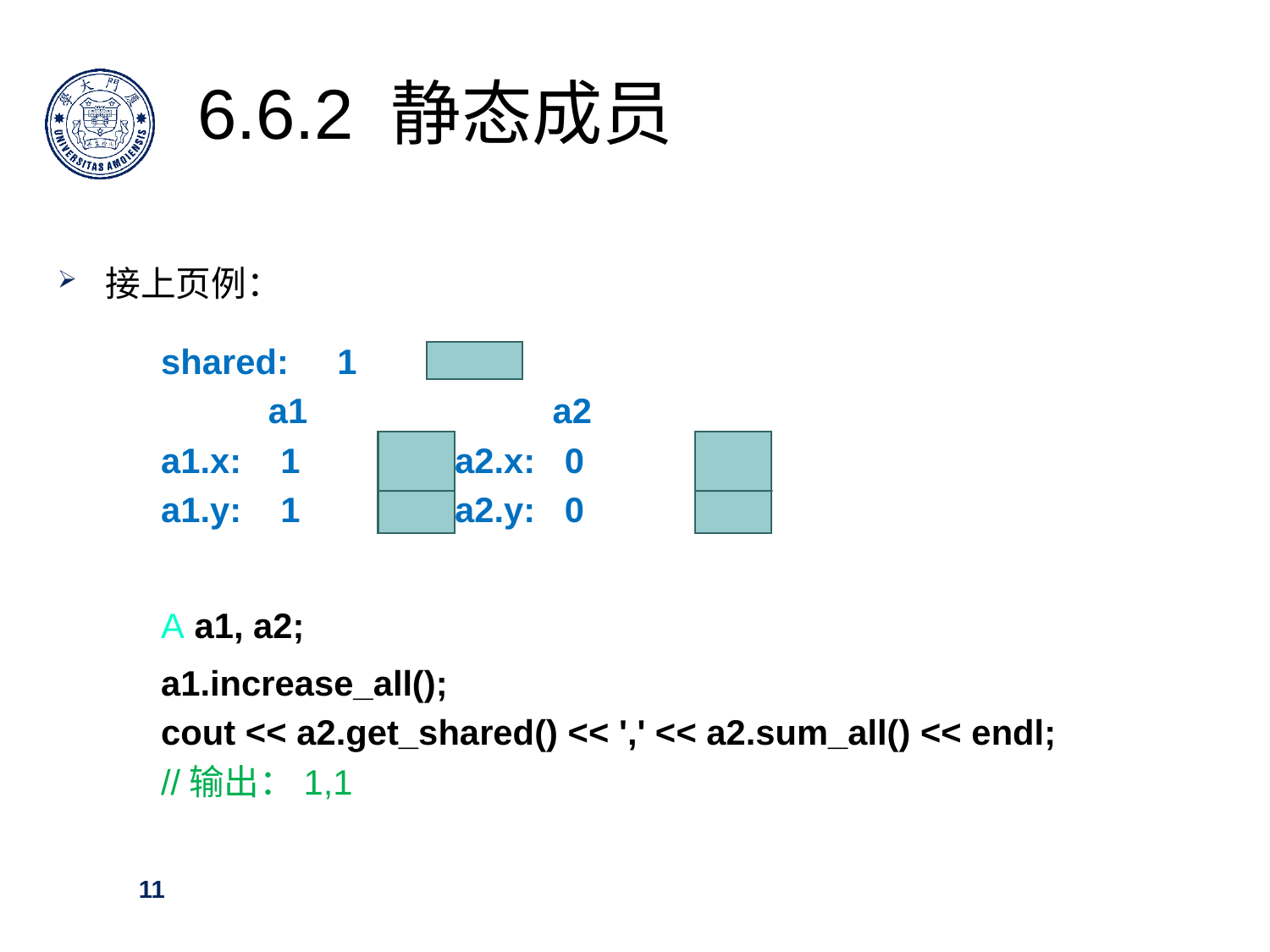

6.6.2 静态成员
接上页例：

       shared:     1
                  a1		    a2
       a1.x:    1	       a2.x:   0
       a1.y:    1	       a2.y:   0

       A a1, a2;
       a1.increase_all();
       cout << a2.get_shared() << ',' << a2.sum_all() << endl;
       //输出：1,1

11